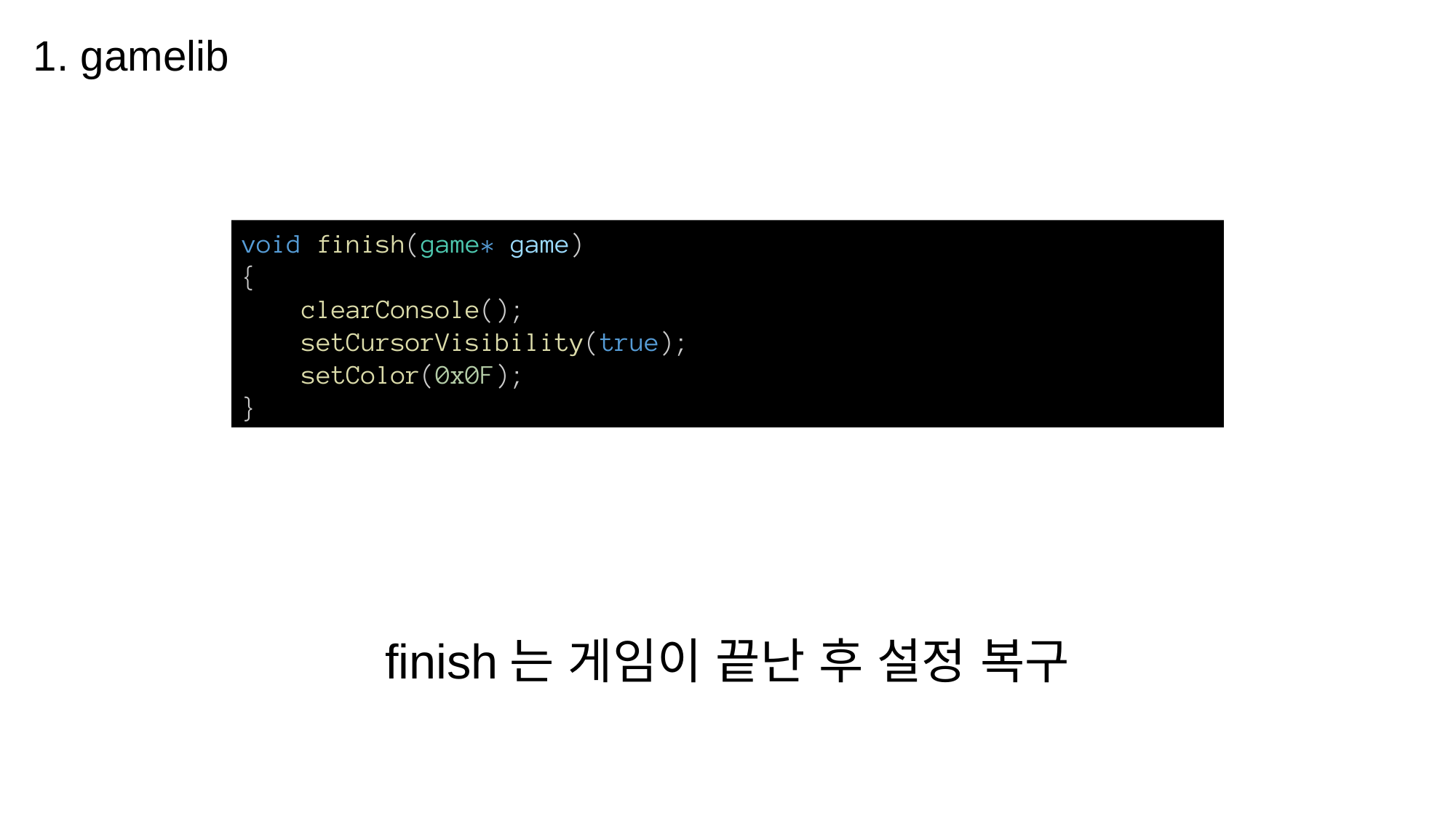

1. gamelib
void finish(game* game)
{
    clearConsole();
    setCursorVisibility(true);
    setColor(0x0F);
}
finish는 게임이 끝난 후 설정 복구